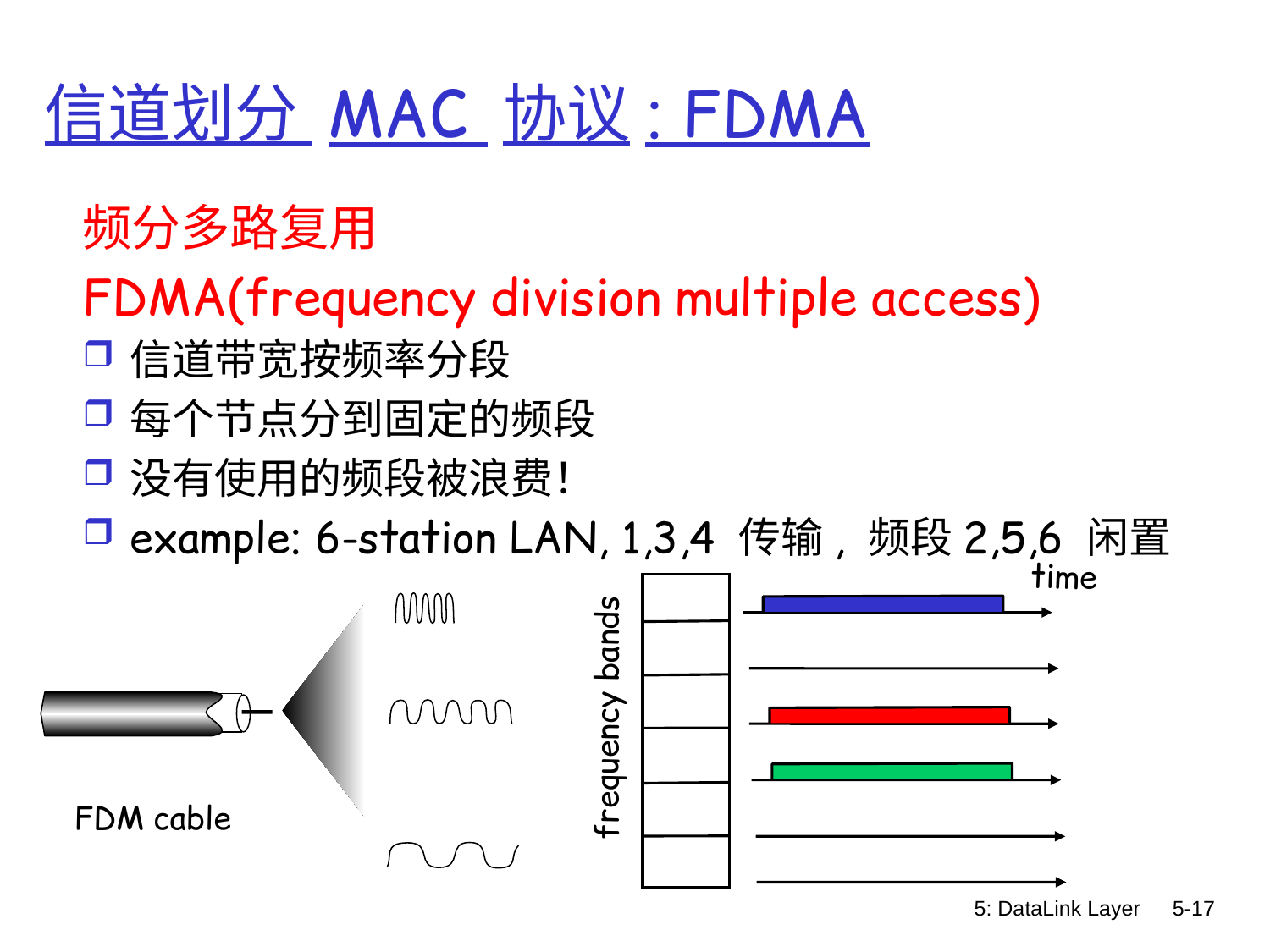

# 信道划分 MAC 协议: FDMA
频分多路复用
FDMA(frequency division multiple access)
信道带宽按频率分段
每个节点分到固定的频段
没有使用的频段被浪费！
example: 6-station LAN, 1,3,4 传输, 频段2,5,6 闲置
time

frequency bands

FDM cable

5: DataLink Layer
5-17